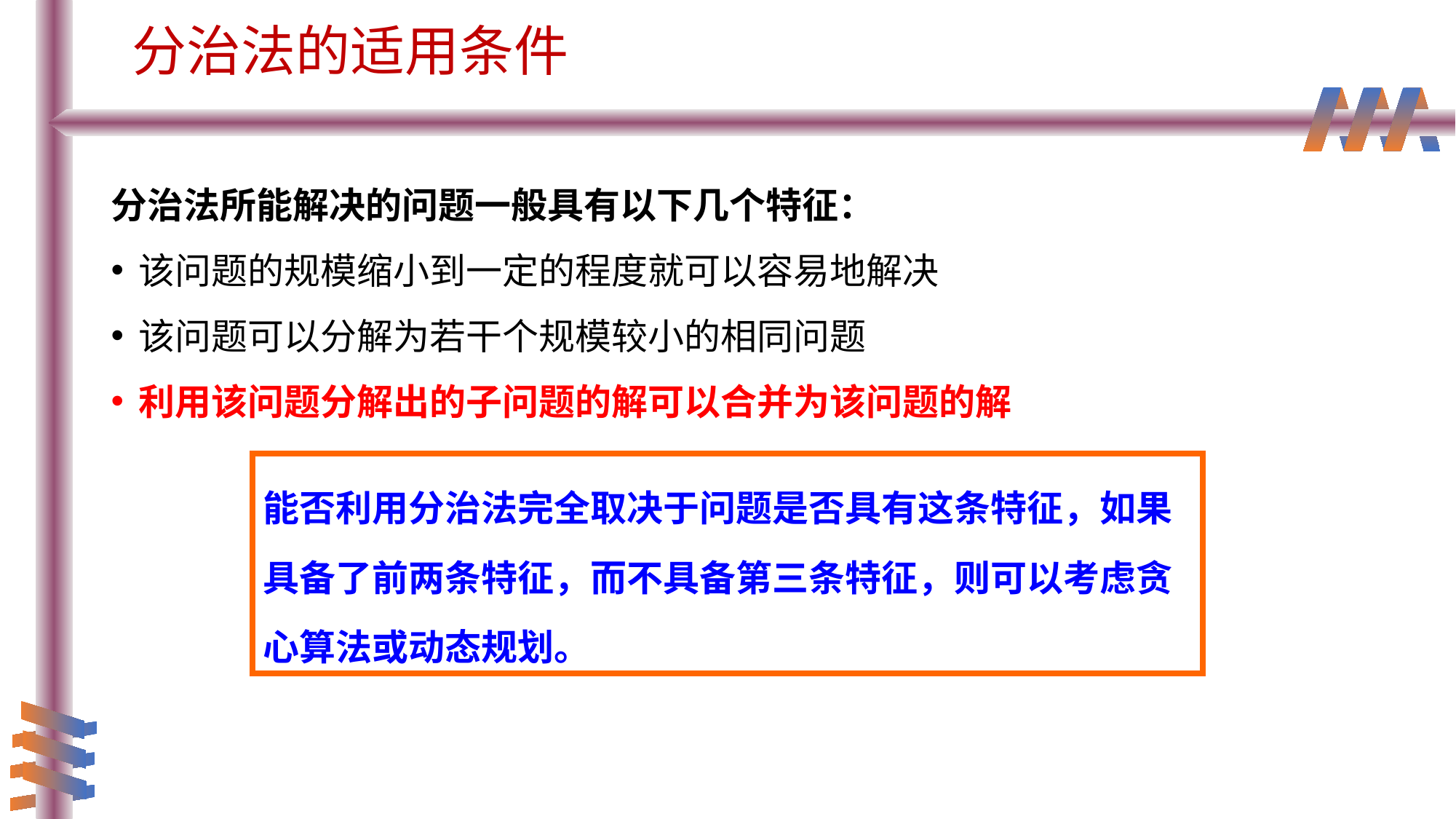

分治法的适用条件
分治法所能解决的问题一般具有以下几个特征：
该问题的规模缩小到一定的程度就可以容易地解决
该问题可以分解为若干个规模较小的相同问题
利用该问题分解出的子问题的解可以合并为该问题的解
能否利用分治法完全取决于问题是否具有这条特征，如果具备了前两条特征，而不具备第三条特征，则可以考虑贪心算法或动态规划。